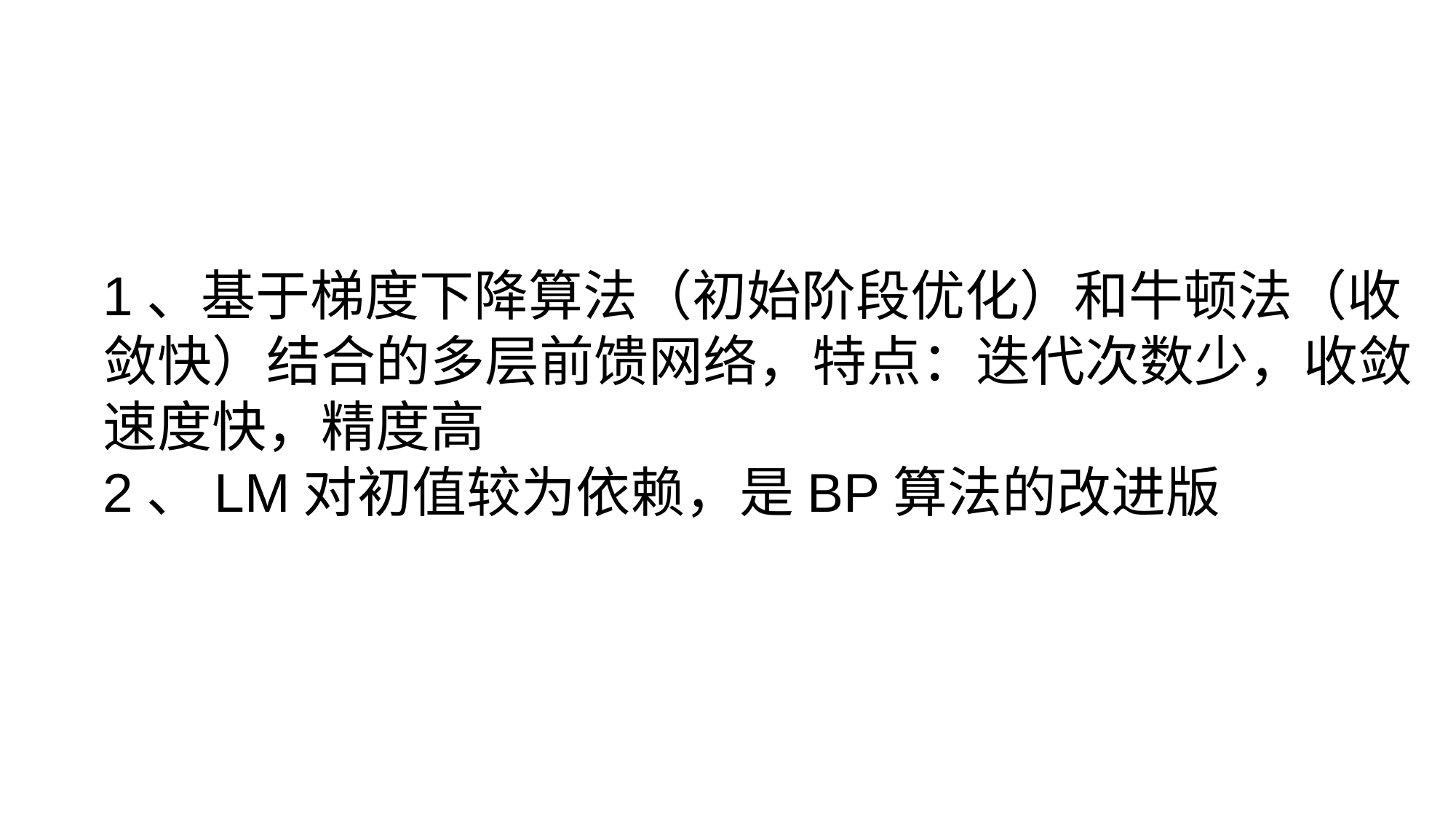

1、基于梯度下降算法（初始阶段优化）和牛顿法（收敛快）结合的多层前馈网络，特点：迭代次数少，收敛速度快，精度高
2、LM对初值较为依赖，是BP算法的改进版